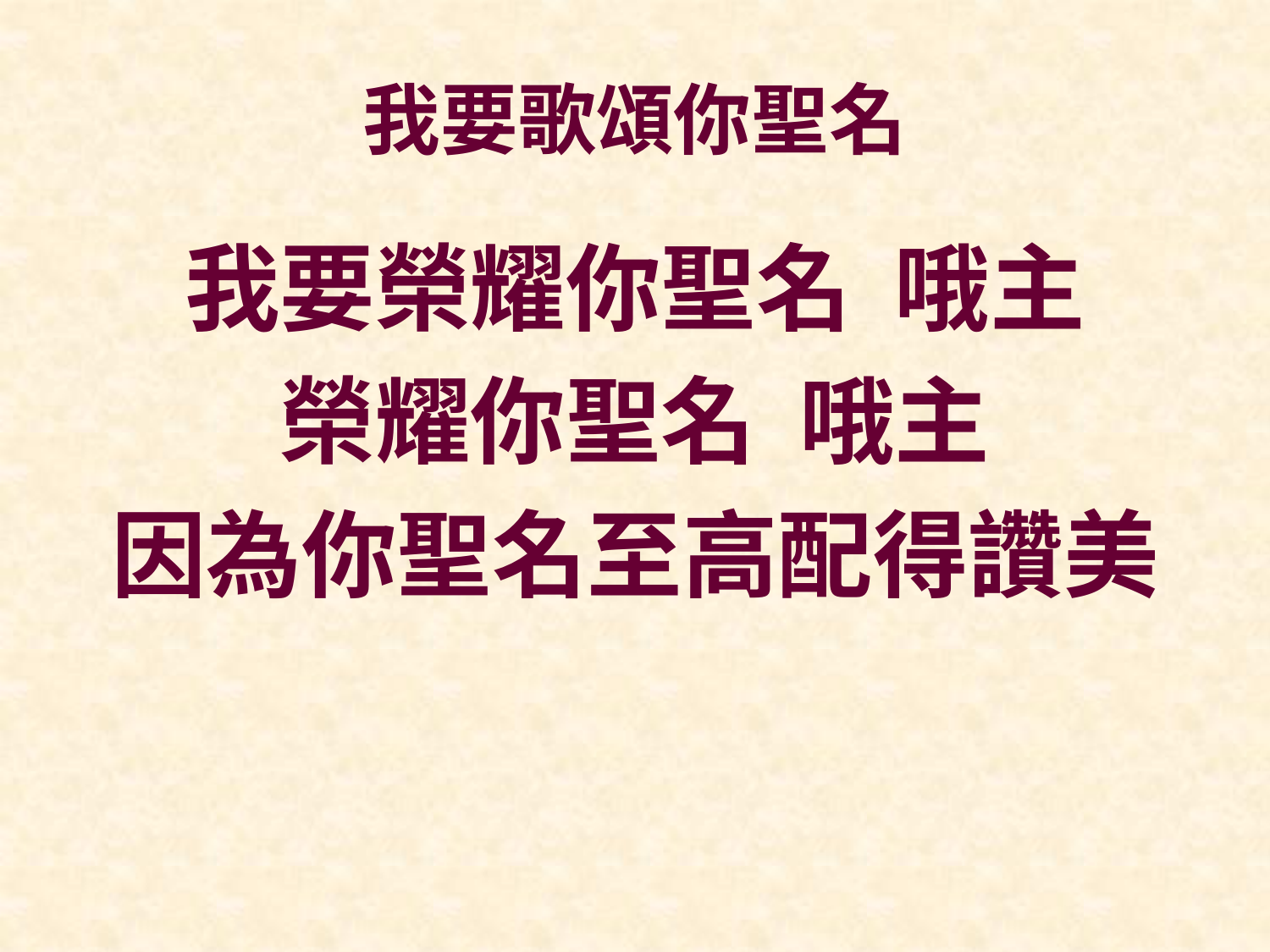

# 我要歌頌你聖名
我要榮耀你聖名  哦主
榮耀你聖名  哦主
因為你聖名至高配得讚美